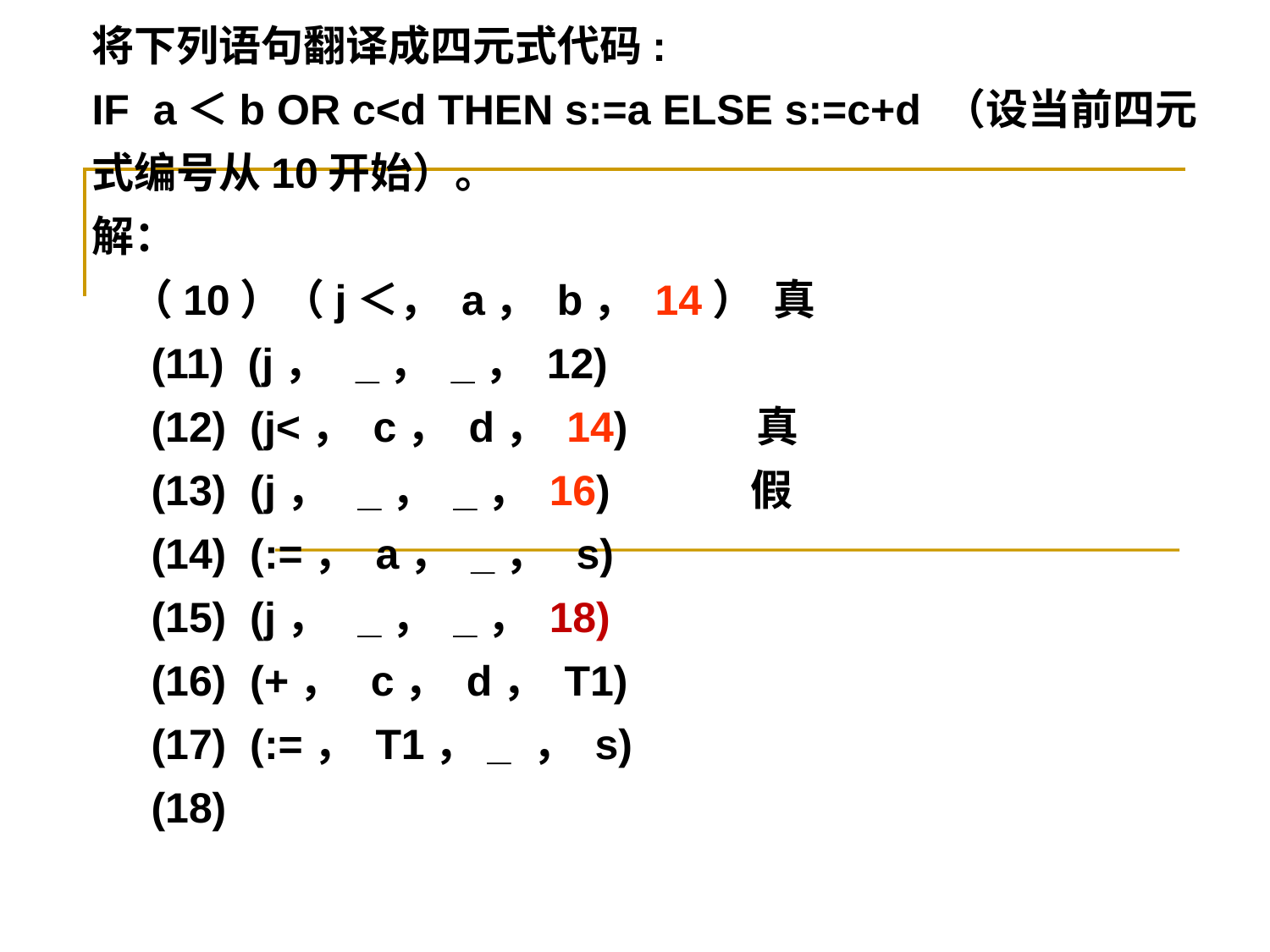

将下列语句翻译成四元式代码:
IF  a＜b OR c<d THEN s:=a ELSE s:=c+d （设当前四元式编号从10开始）。
解：
   （10）（j＜， a， b， 14）  真
     (11)  (j，  _， _， 12)
     (12)  (j<， c， d， 14)          真
     (13)  (j，  _， _， 16)           假
     (14)  (:=， a， _，  s)
     (15)  (j，  _， _， 18)
     (16)  (+，  c， d， T1)
     (17)  (:=， T1，_ ， s)
     (18)